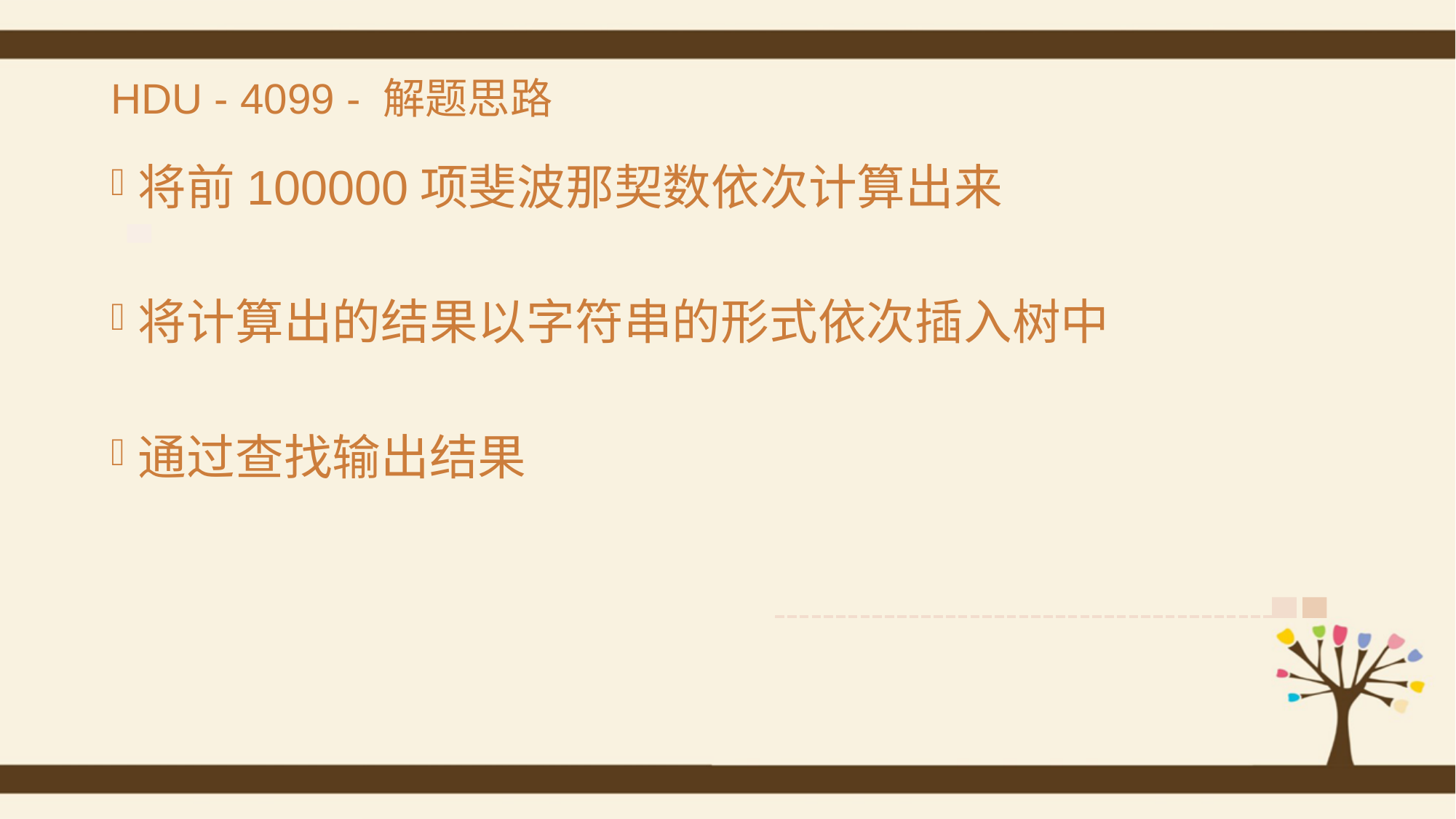

# HDU - 4099 - 解题思路
将前100000项斐波那契数依次计算出来

将计算出的结果以字符串的形式依次插入树中

通过查找输出结果